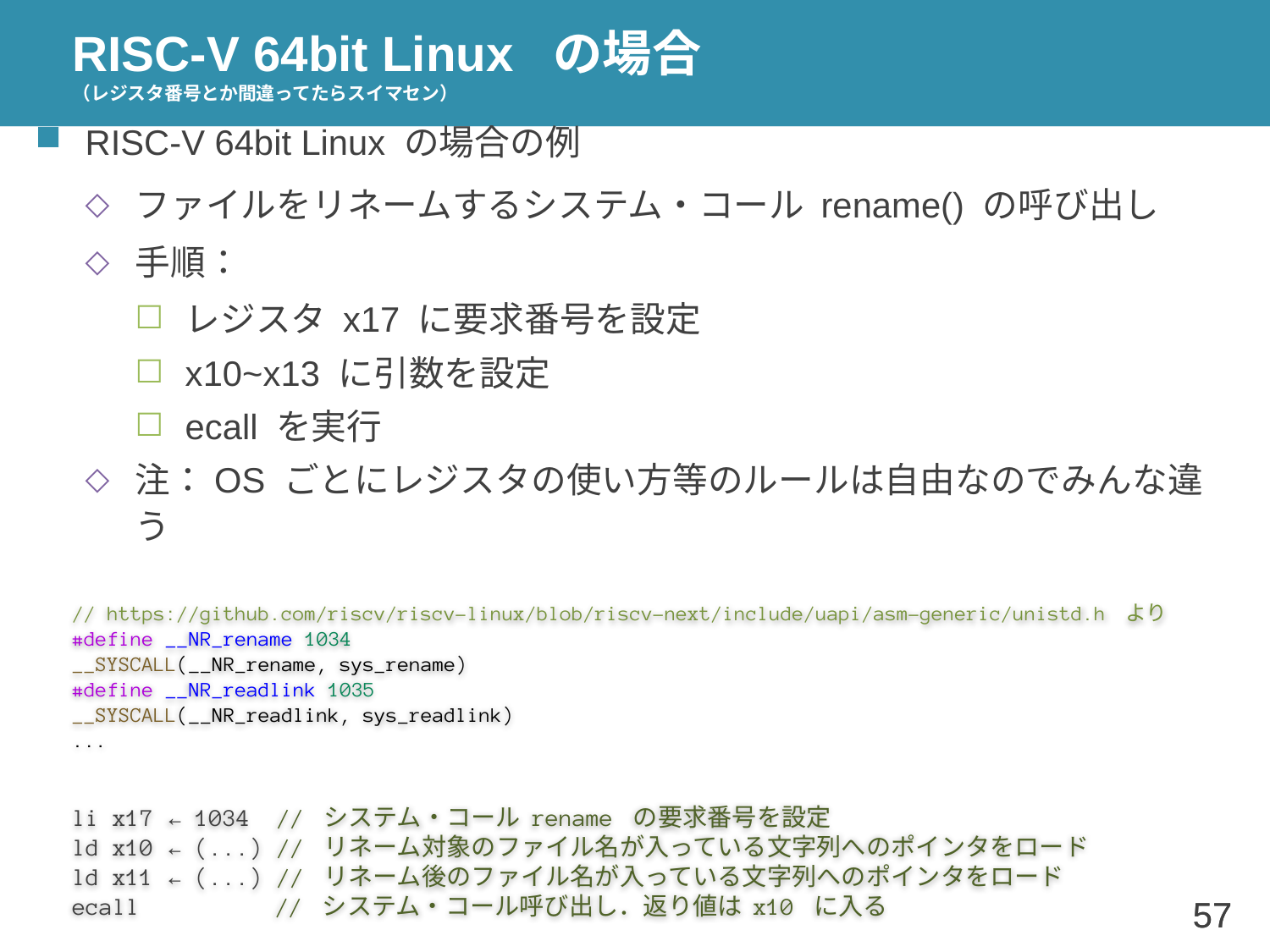

# RISC-V 64bit Linux  の場合 （レジスタ番号とか間違ってたらスイマセン）
RISC-V 64bit Linux の場合の例
ファイルをリネームするシステム・コール rename() の呼び出し
手順：
レジスタ x17 に要求番号を設定
x10~x13 に引数を設定
ecall を実行
注：OS ごとにレジスタの使い方等のルールは自由なのでみんな違う

// https://github.com/riscv/riscv-linux/blob/riscv-next/include/uapi/asm-generic/unistd.h より
#define __NR_rename 1034
__SYSCALL(__NR_rename, sys_rename)
#define __NR_readlink 1035
__SYSCALL(__NR_readlink, sys_readlink)
...
li x17 ← 1034  // システム・コール rename の要求番号を設定
ld x10 ← (...) // リネーム対象のファイル名が入っている文字列へのポインタをロード
ld x11 ← (...) // リネーム後のファイル名が入っている文字列へのポインタをロード
ecall          // システム・コール呼び出し．返り値は x10 に入る